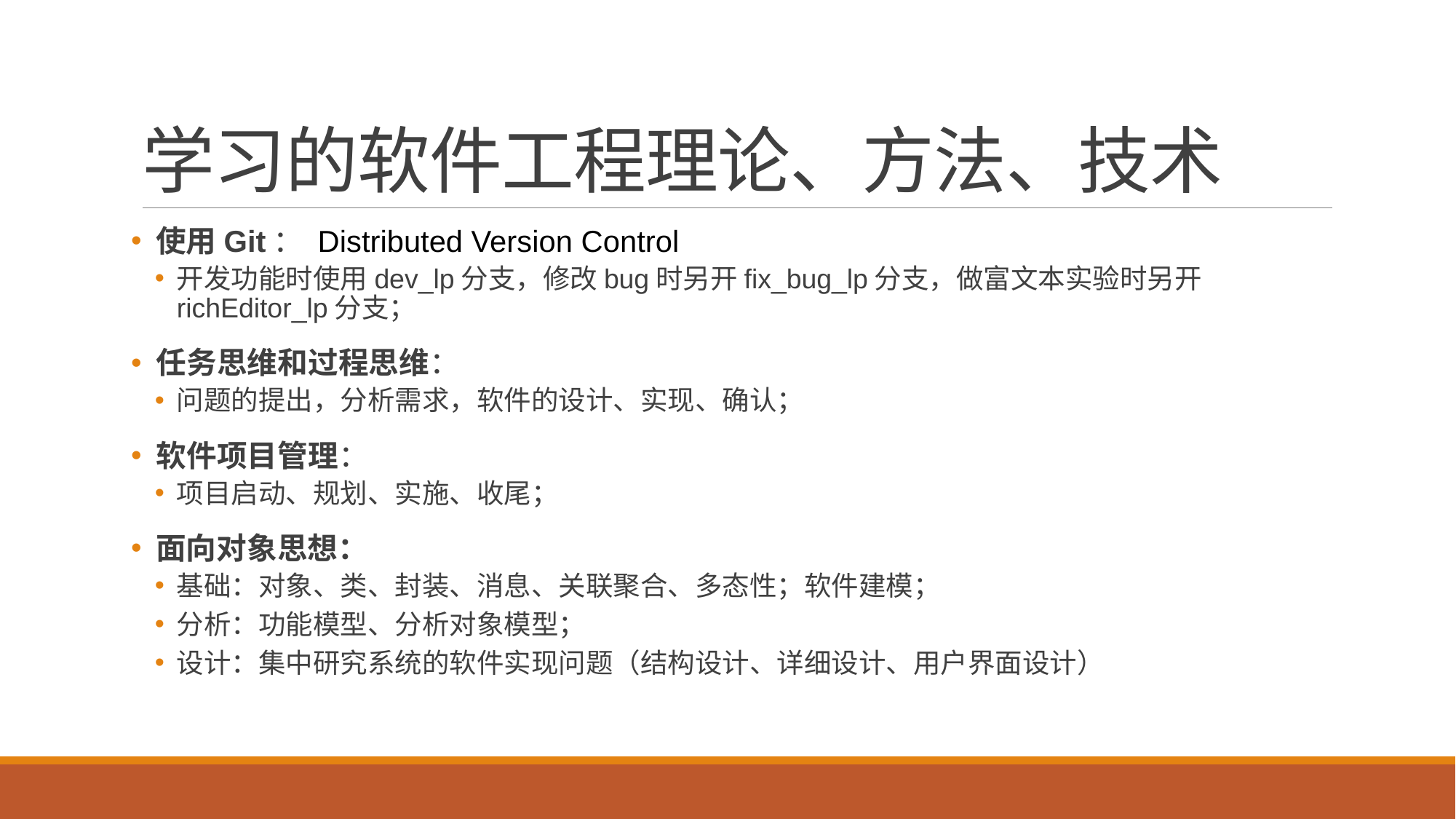

# 学习的软件工程理论、方法、技术
 使用Git： Distributed Version Control
开发功能时使用dev_lp分支，修改bug时另开fix_bug_lp分支，做富文本实验时另开richEditor_lp分支；
 任务思维和过程思维：
问题的提出，分析需求，软件的设计、实现、确认；
 软件项目管理：
项目启动、规划、实施、收尾；
 面向对象思想：
基础：对象、类、封装、消息、关联聚合、多态性；软件建模；
分析：功能模型、分析对象模型；
设计：集中研究系统的软件实现问题（结构设计、详细设计、用户界面设计）